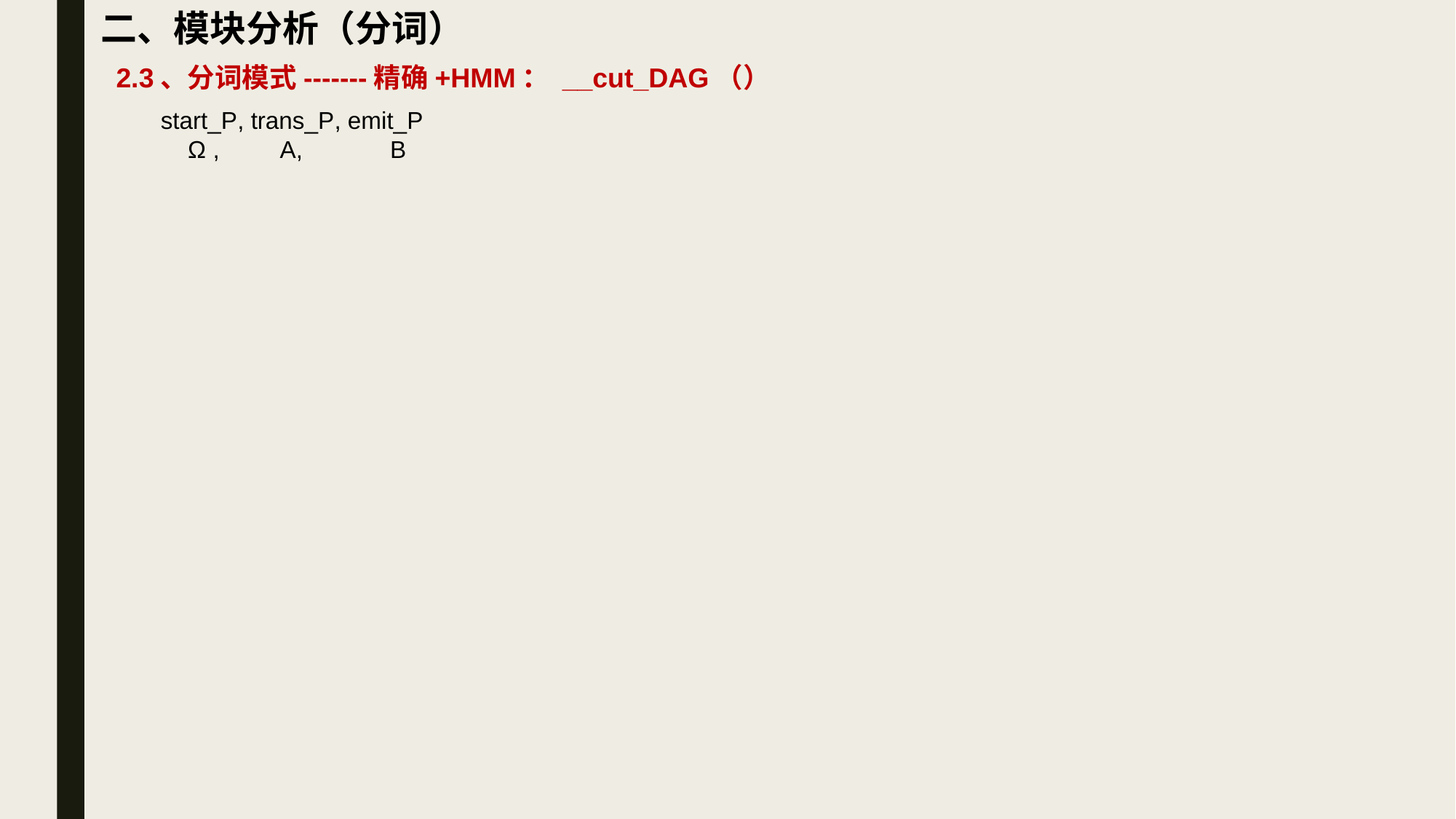

二、模块分析（分词）
2.3、分词模式-------精确+HMM： __cut_DAG（）
start_P, trans_P, emit_P
    Ω ,         A,             B